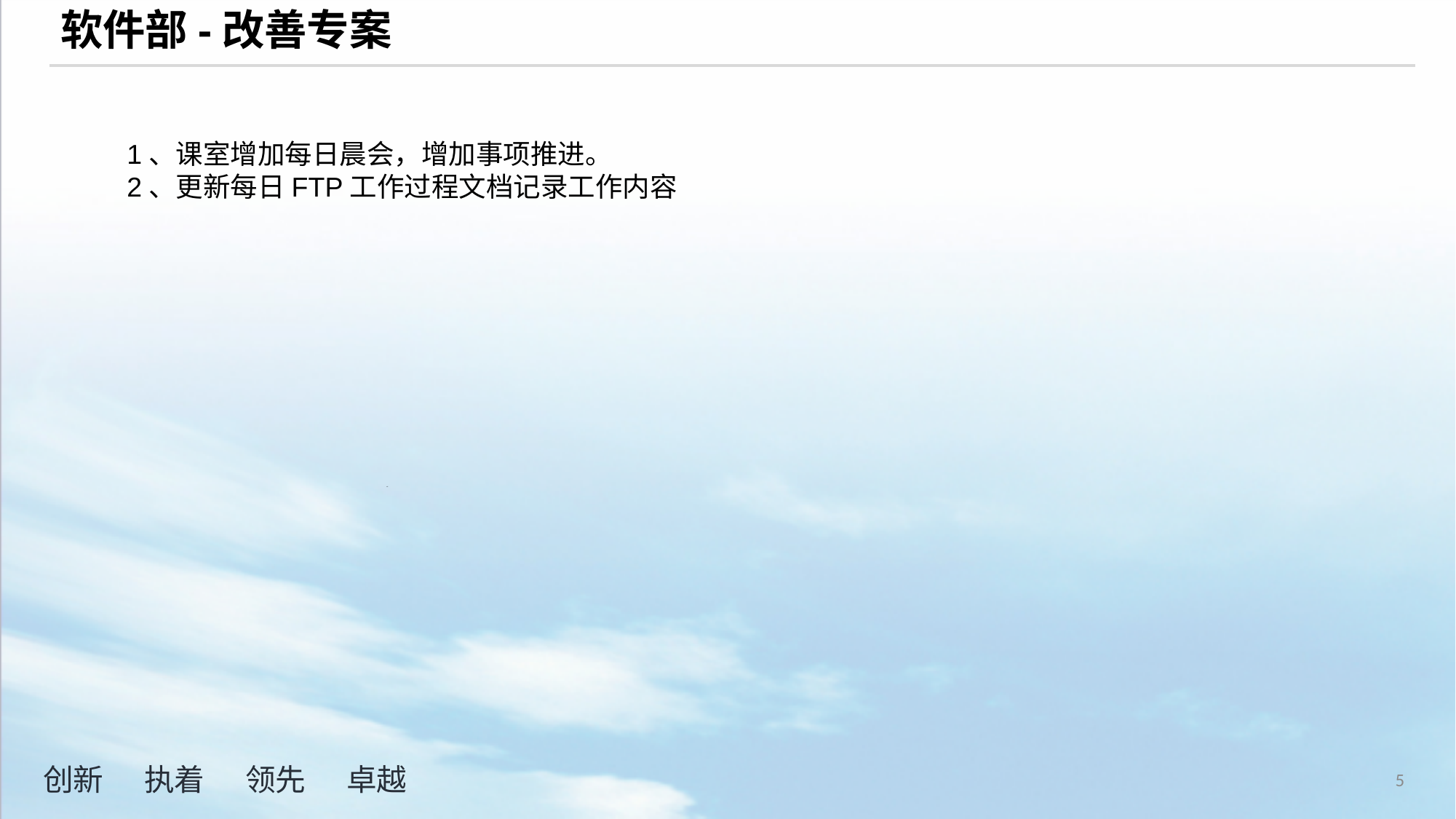

软件部-改善专案
1、课室增加每日晨会，增加事项推进。
2、更新每日FTP工作过程文档记录工作内容
5